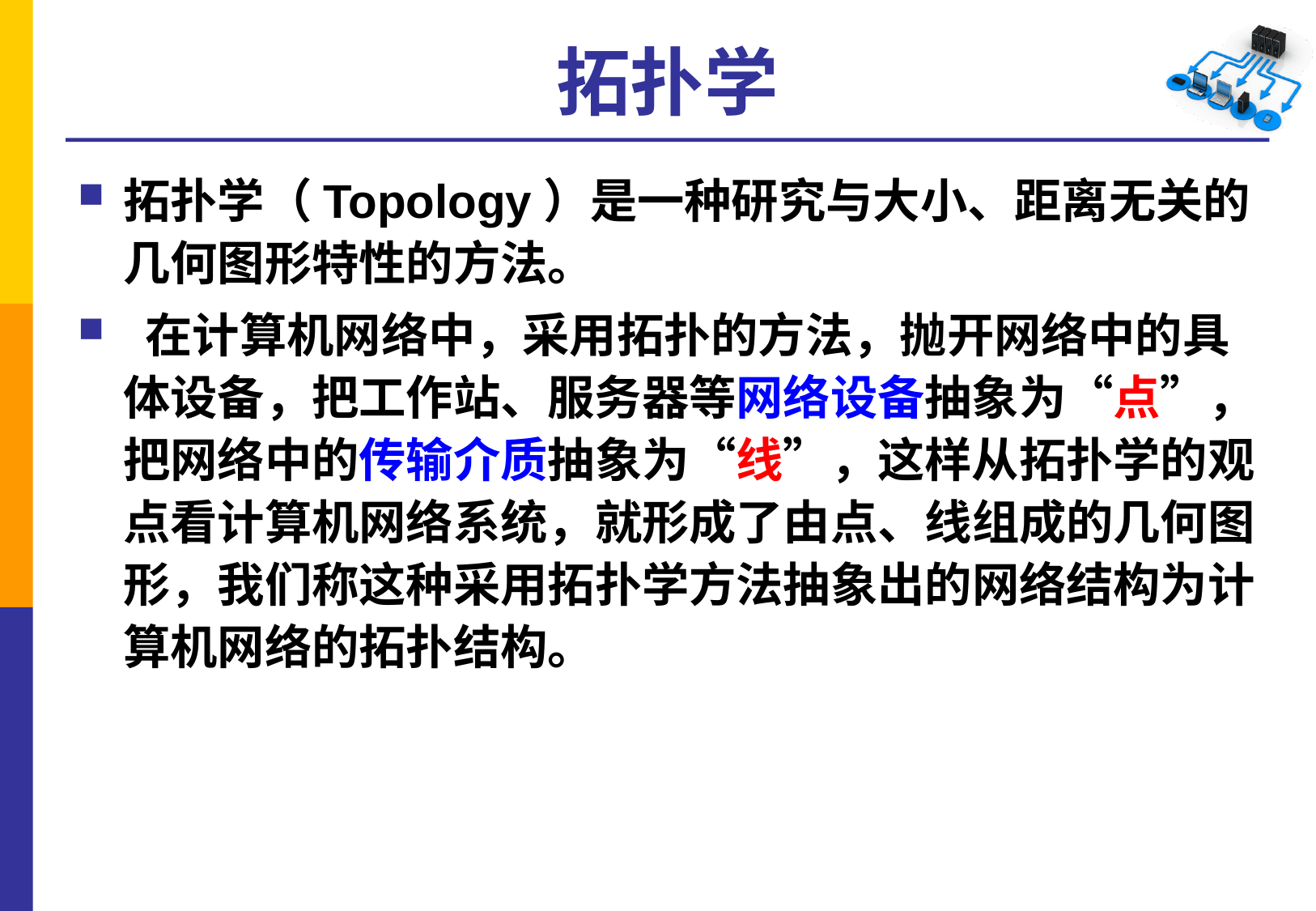

# 拓扑学
拓扑学（Topology）是一种研究与大小、距离无关的几何图形特性的方法。
 在计算机网络中，采用拓扑的方法，抛开网络中的具体设备，把工作站、服务器等网络设备抽象为“点”，把网络中的传输介质抽象为“线”，这样从拓扑学的观点看计算机网络系统，就形成了由点、线组成的几何图形，我们称这种采用拓扑学方法抽象出的网络结构为计算机网络的拓扑结构。